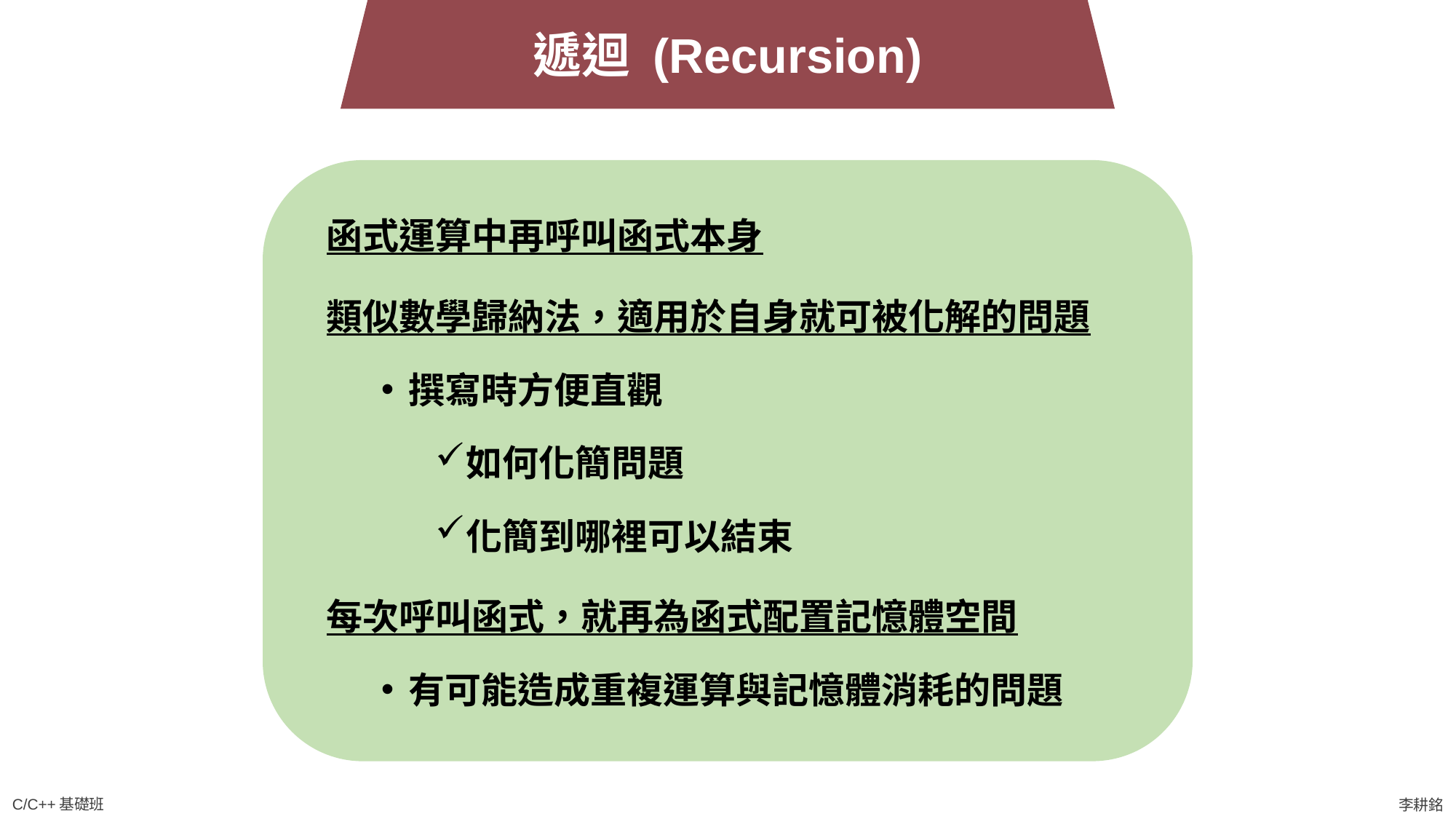

遞迴 (Recursion)

函式運算中再呼叫函式本身
類似數學歸納法，適用於自身就可被化解的問題
撰寫時方便直觀
如何化簡問題
化簡到哪裡可以結束
每次呼叫函式，就再為函式配置記憶體空間
有可能造成重複運算與記憶體消耗的問題
C/C++基礎班
李耕銘